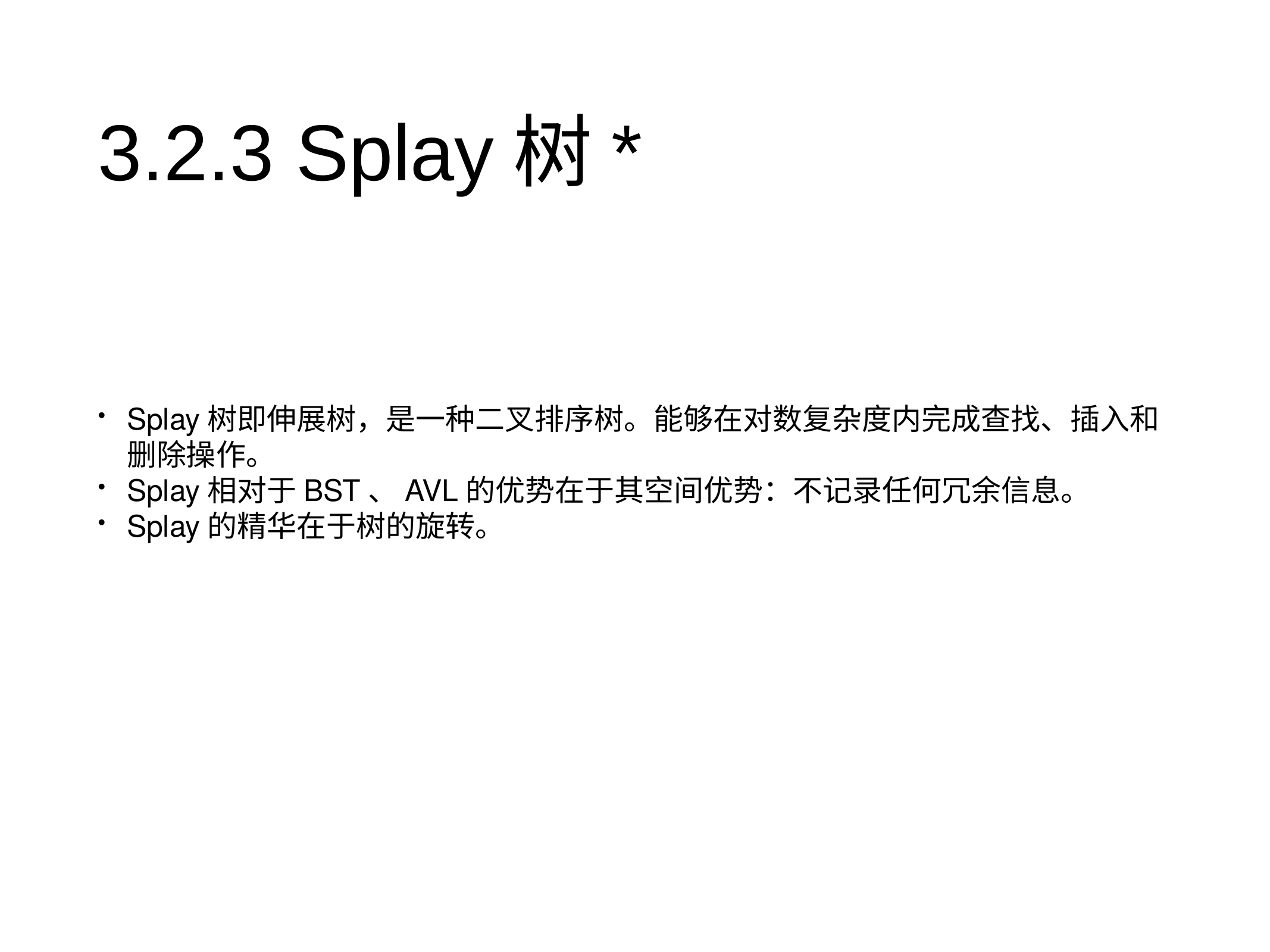

# 3.2.3 Splay树*
Splay树即伸展树，是一种二叉排序树。能够在对数复杂度内完成查找、插入和删除操作。
Splay相对于BST、AVL的优势在于其空间优势：不记录任何冗余信息。
Splay的精华在于树的旋转。